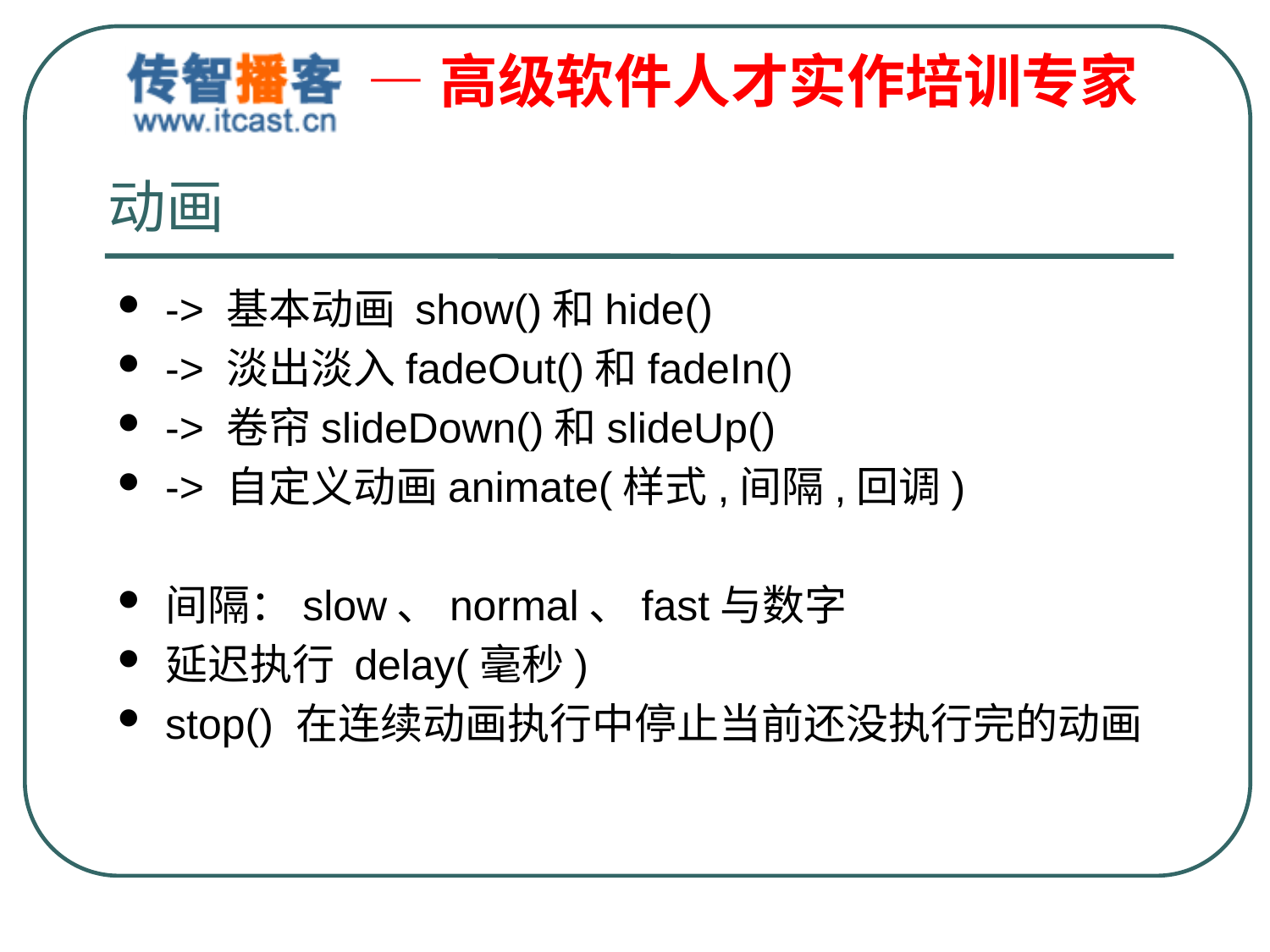

# 动画
-> 基本动画 show()和hide()
-> 淡出淡入fadeOut()和fadeIn()
-> 卷帘slideDown()和slideUp()
-> 自定义动画animate(样式,间隔,回调)

间隔：slow、normal、fast与数字
延迟执行 delay(毫秒)
stop() 在连续动画执行中停止当前还没执行完的动画